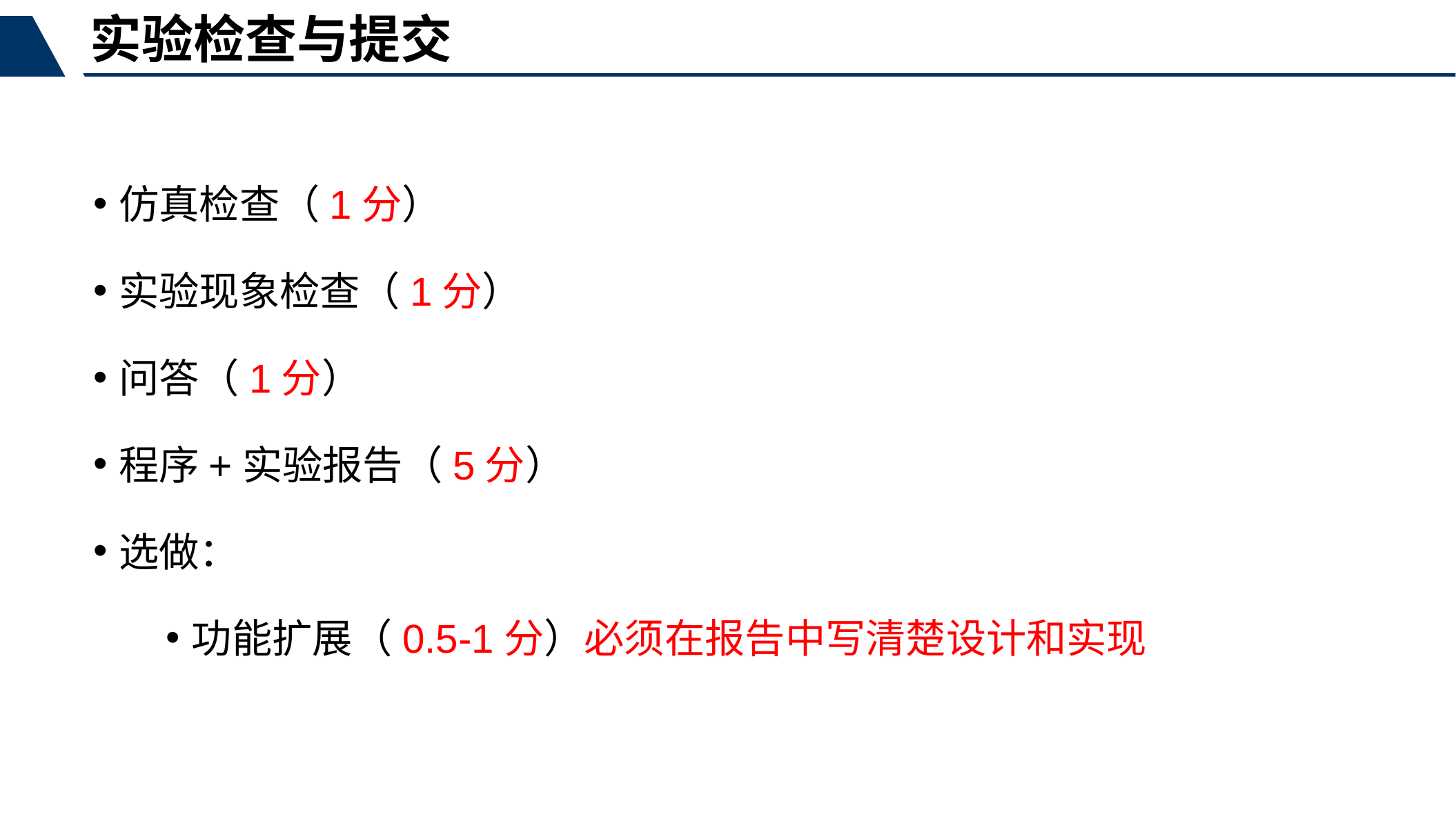

实验检查与提交

仿真检查（1分）
实验现象检查（1分）
问答（1分）
程序+实验报告（5分）
选做：
功能扩展（0.5-1分）必须在报告中写清楚设计和实现